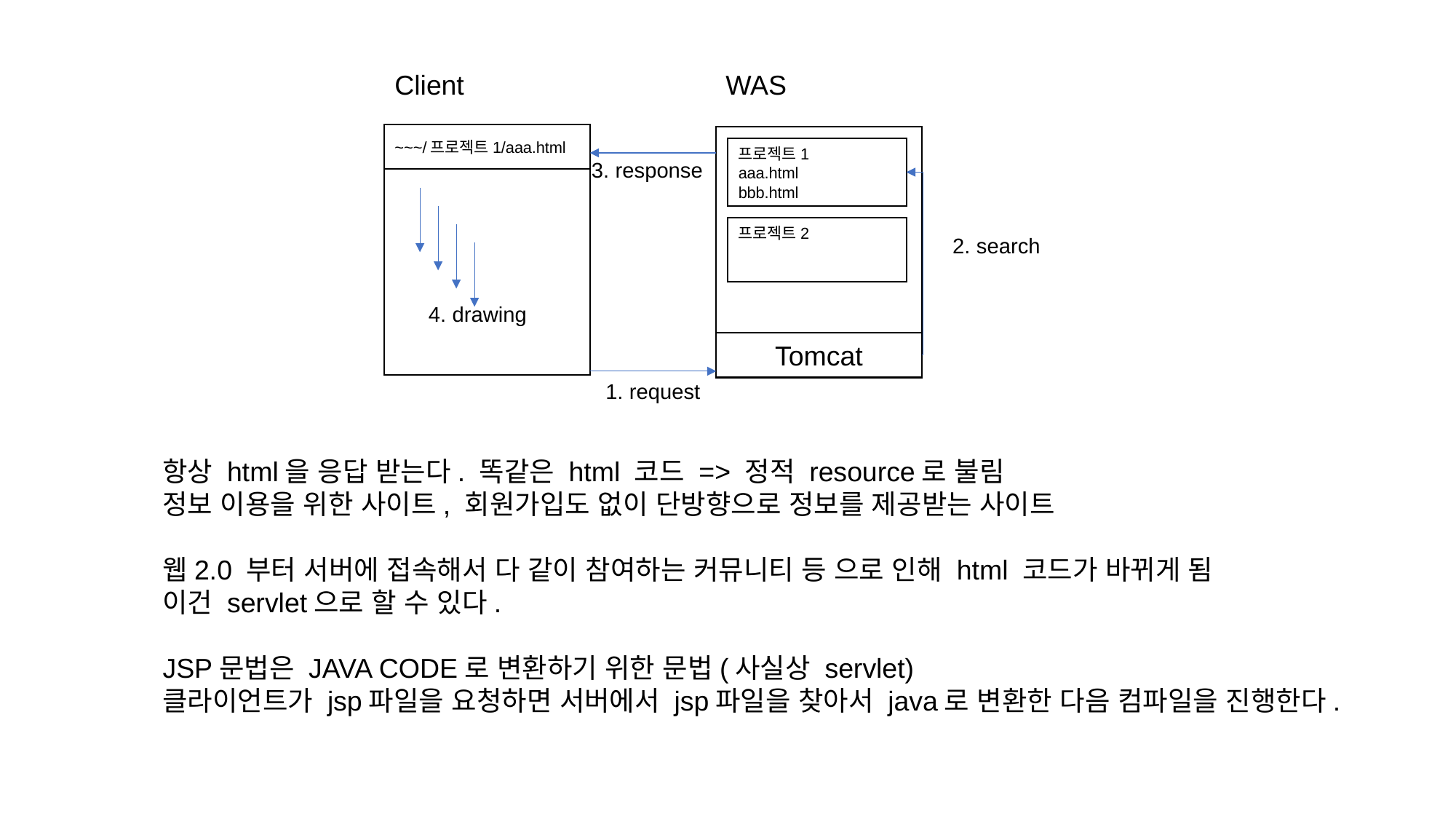

Client
WAS
~~~/프로젝트1/aaa.html

프로젝트1
aaa.html
bbb.html
3. response
프로젝트2
2. search
4. drawing
Tomcat
1. request
항상 html을 응답 받는다. 똑같은 html 코드 => 정적 resource로 불림
정보 이용을 위한 사이트, 회원가입도 없이 단방향으로 정보를 제공받는 사이트

웹2.0 부터 서버에 접속해서 다 같이 참여하는 커뮤니티 등 으로 인해 html 코드가 바뀌게 됨
이건 servlet으로 할 수 있다.

JSP문법은 JAVA CODE로 변환하기 위한 문법(사실상 servlet)
클라이언트가 jsp파일을 요청하면 서버에서 jsp파일을 찾아서 java로 변환한 다음 컴파일을 진행한다.